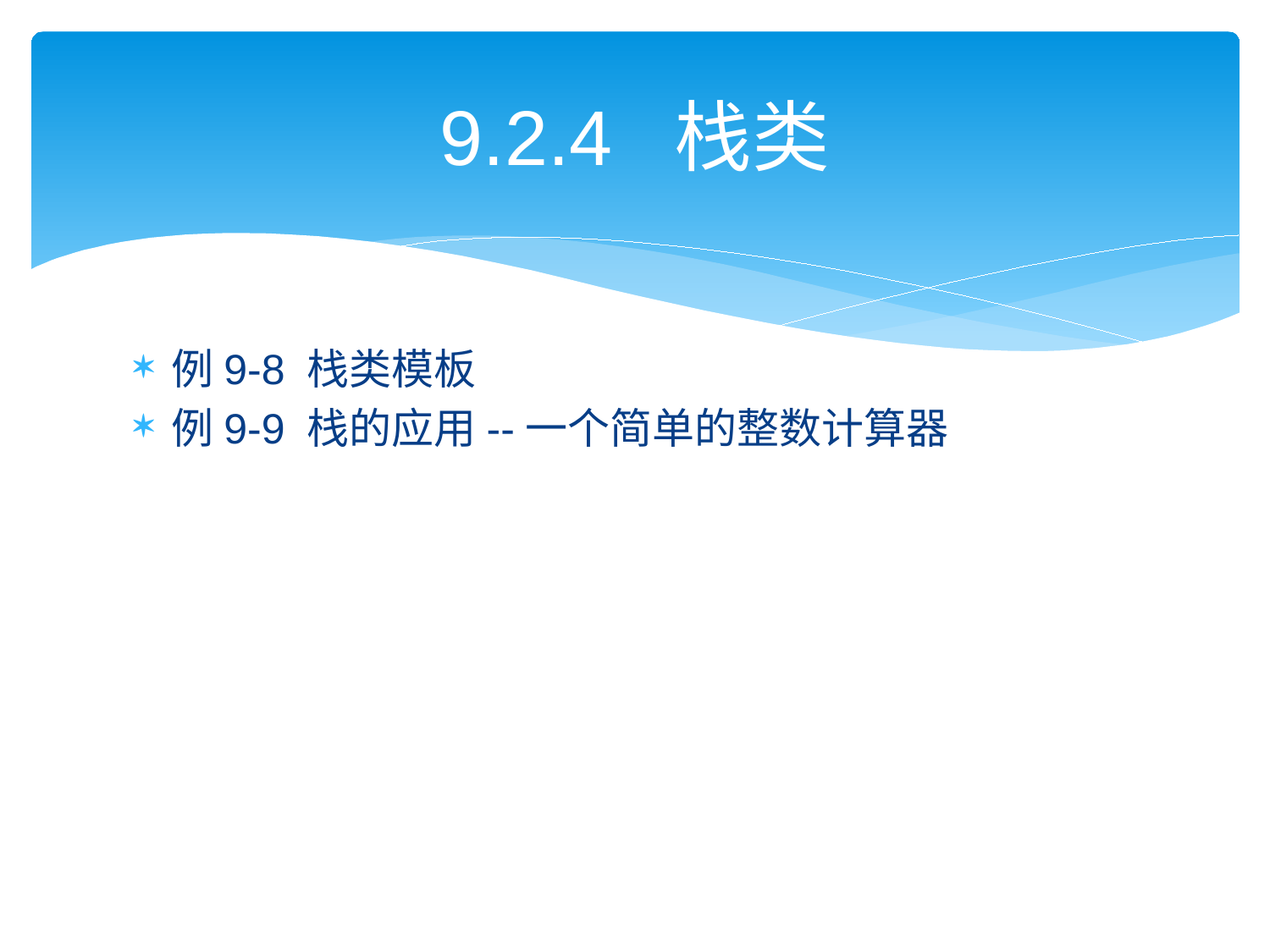

# 9.2.4  栈类
例9-8 栈类模板
例9-9 栈的应用--一个简单的整数计算器